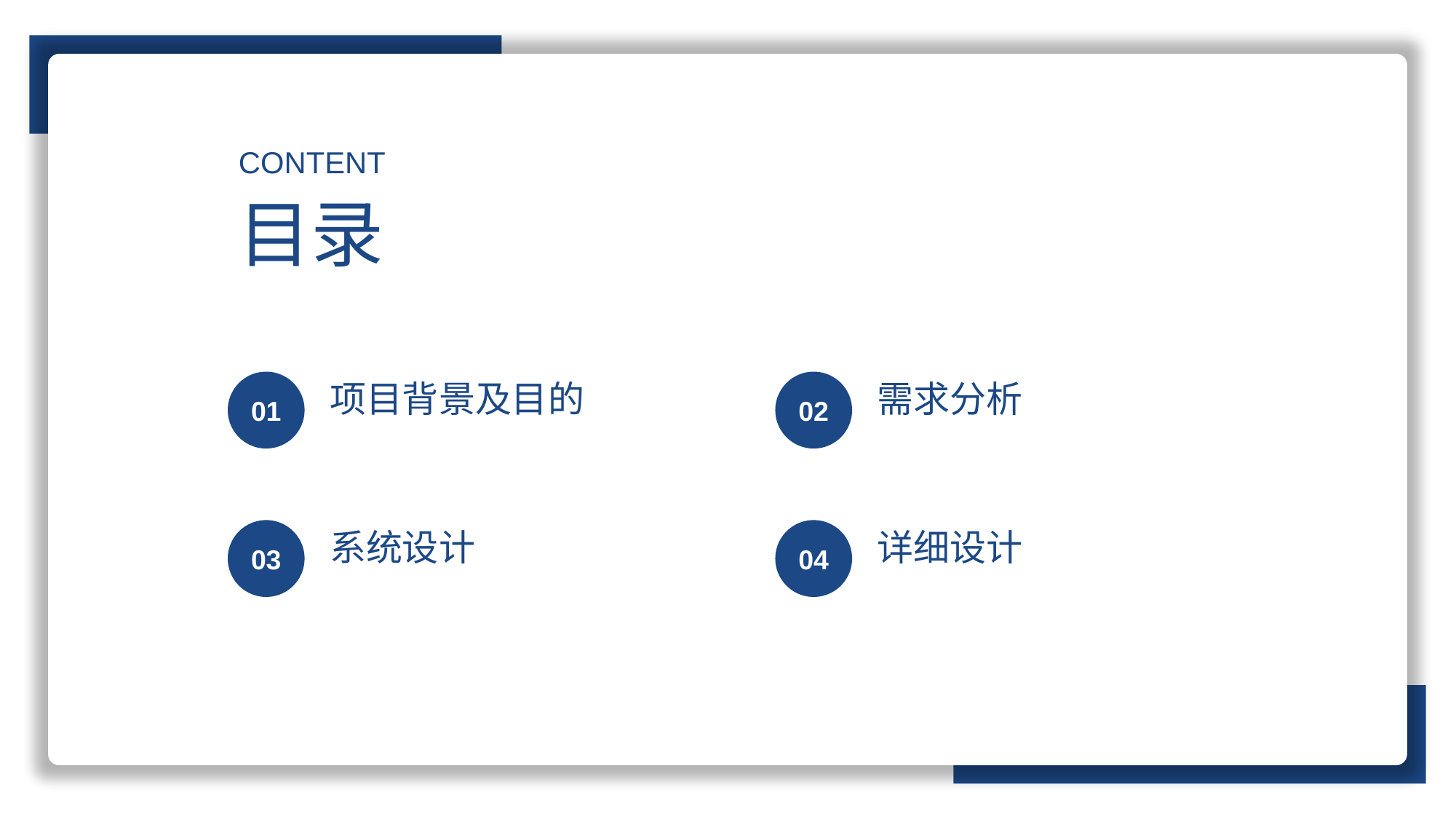

CONTENT
目录
项目背景及目的
需求分析
01
02
系统设计
详细设计
03
04